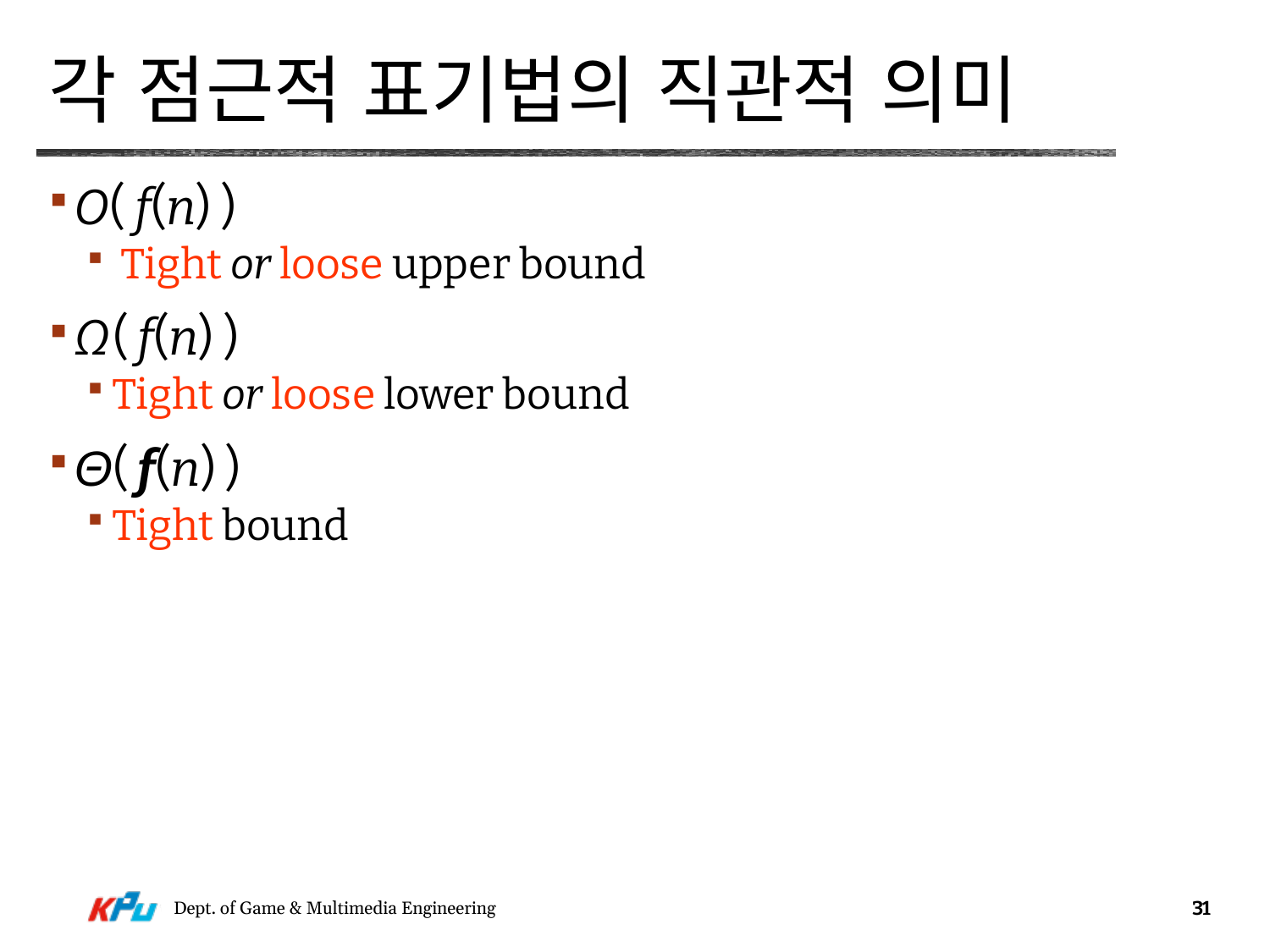

# 각 점근적 표기법의 직관적 의미
O( f(n) )
 Tight or loose upper bound
Ω( f(n) )
Tight or loose lower bound
Θ( f(n) )
Tight bound
Dept. of Game & Multimedia Engineering
31